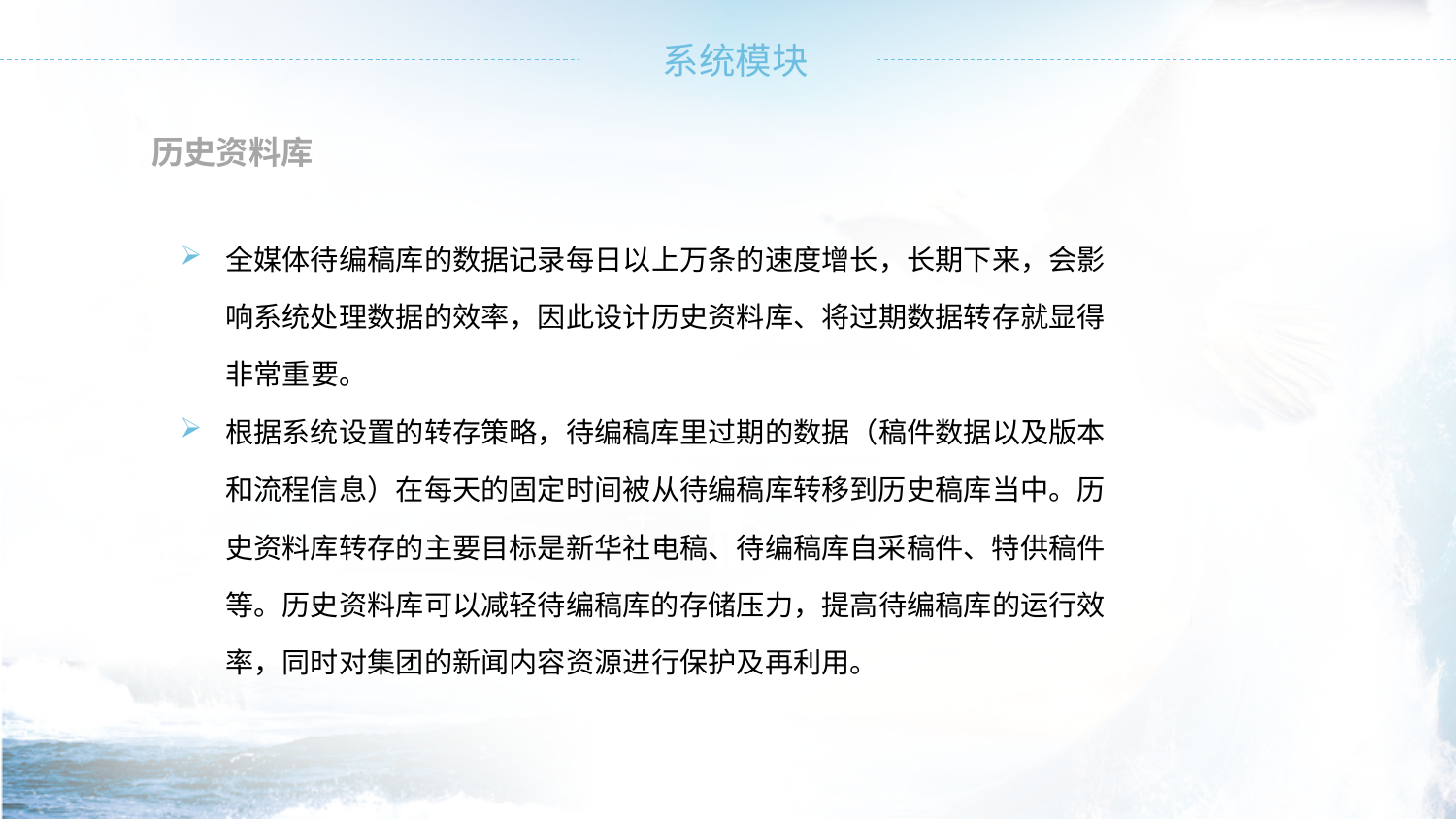

历史资料库
全媒体待编稿库的数据记录每日以上万条的速度增长，长期下来，会影响系统处理数据的效率，因此设计历史资料库、将过期数据转存就显得非常重要。
根据系统设置的转存策略，待编稿库里过期的数据（稿件数据以及版本和流程信息）在每天的固定时间被从待编稿库转移到历史稿库当中。历史资料库转存的主要目标是新华社电稿、待编稿库自采稿件、特供稿件等。历史资料库可以减轻待编稿库的存储压力，提高待编稿库的运行效率，同时对集团的新闻内容资源进行保护及再利用。

36%
这里输入简单的文字概述里输入简单文字概述输入简单的文字概述

这里输入简单的文字概述里输入简单文字概述输入简单的文字概述
这里输入简单的文字概述里输入简单文字概述输入简单的文字概述

54%